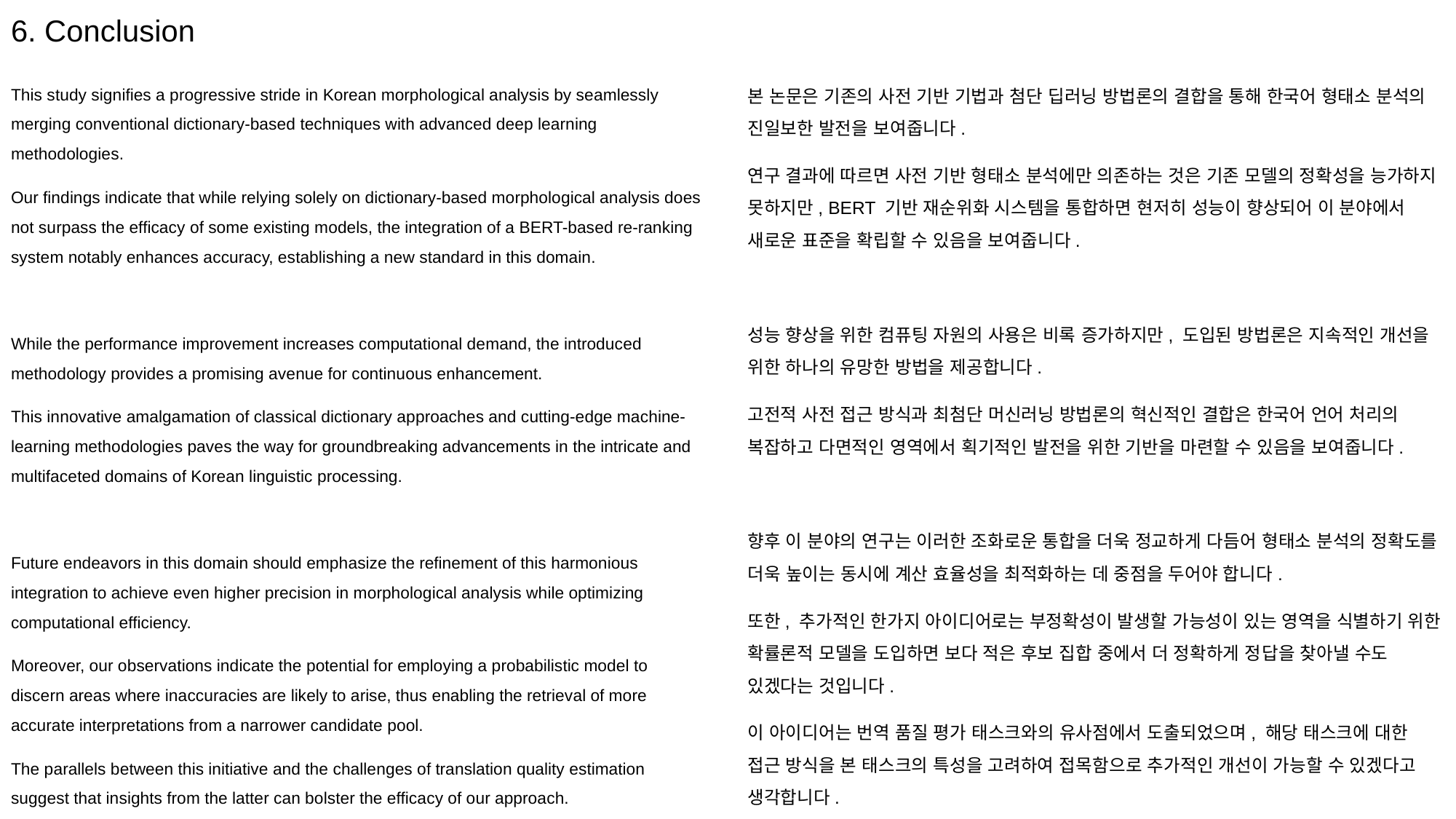

# 6. Conclusion
This study signifies a progressive stride in Korean morphological analysis by seamlessly merging conventional dictionary-based techniques with advanced deep learning methodologies.
Our findings indicate that while relying solely on dictionary-based morphological analysis does not surpass the efficacy of some existing models, the integration of a BERT-based re-ranking system notably enhances accuracy, establishing a new standard in this domain.

While the performance improvement increases computational demand, the introduced methodology provides a promising avenue for continuous enhancement.
This innovative amalgamation of classical dictionary approaches and cutting-edge machine-learning methodologies paves the way for groundbreaking advancements in the intricate and multifaceted domains of Korean linguistic processing.

Future endeavors in this domain should emphasize the refinement of this harmonious integration to achieve even higher precision in morphological analysis while optimizing computational efficiency.
Moreover, our observations indicate the potential for employing a probabilistic model to discern areas where inaccuracies are likely to arise, thus enabling the retrieval of more accurate interpretations from a narrower candidate pool.
The parallels between this initiative and the challenges of translation quality estimation suggest that insights from the latter can bolster the efficacy of our approach.
본 논문은 기존의 사전 기반 기법과 첨단 딥러닝 방법론의 결합을 통해 한국어 형태소 분석의 진일보한 발전을 보여줍니다.
연구 결과에 따르면 사전 기반 형태소 분석에만 의존하는 것은 기존 모델의 정확성을 능가하지 못하지만, BERT 기반 재순위화 시스템을 통합하면 현저히 성능이 향상되어 이 분야에서 새로운 표준을 확립할 수 있음을 보여줍니다.

성능 향상을 위한 컴퓨팅 자원의 사용은 비록 증가하지만, 도입된 방법론은 지속적인 개선을 위한 하나의 유망한 방법을 제공합니다.
고전적 사전 접근 방식과 최첨단 머신러닝 방법론의 혁신적인 결합은 한국어 언어 처리의 복잡하고 다면적인 영역에서 획기적인 발전을 위한 기반을 마련할 수 있음을 보여줍니다.

향후 이 분야의 연구는 이러한 조화로운 통합을 더욱 정교하게 다듬어 형태소 분석의 정확도를 더욱 높이는 동시에 계산 효율성을 최적화하는 데 중점을 두어야 합니다.
또한, 추가적인 한가지 아이디어로는 부정확성이 발생할 가능성이 있는 영역을 식별하기 위한 확률론적 모델을 도입하면 보다 적은 후보 집합 중에서 더 정확하게 정답을 찾아낼 수도 있겠다는 것입니다.
이 아이디어는 번역 품질 평가 태스크와의 유사점에서 도출되었으며, 해당 태스크에 대한 접근 방식을 본 태스크의 특성을 고려하여 접목함으로 추가적인 개선이 가능할 수 있겠다고 생각합니다.